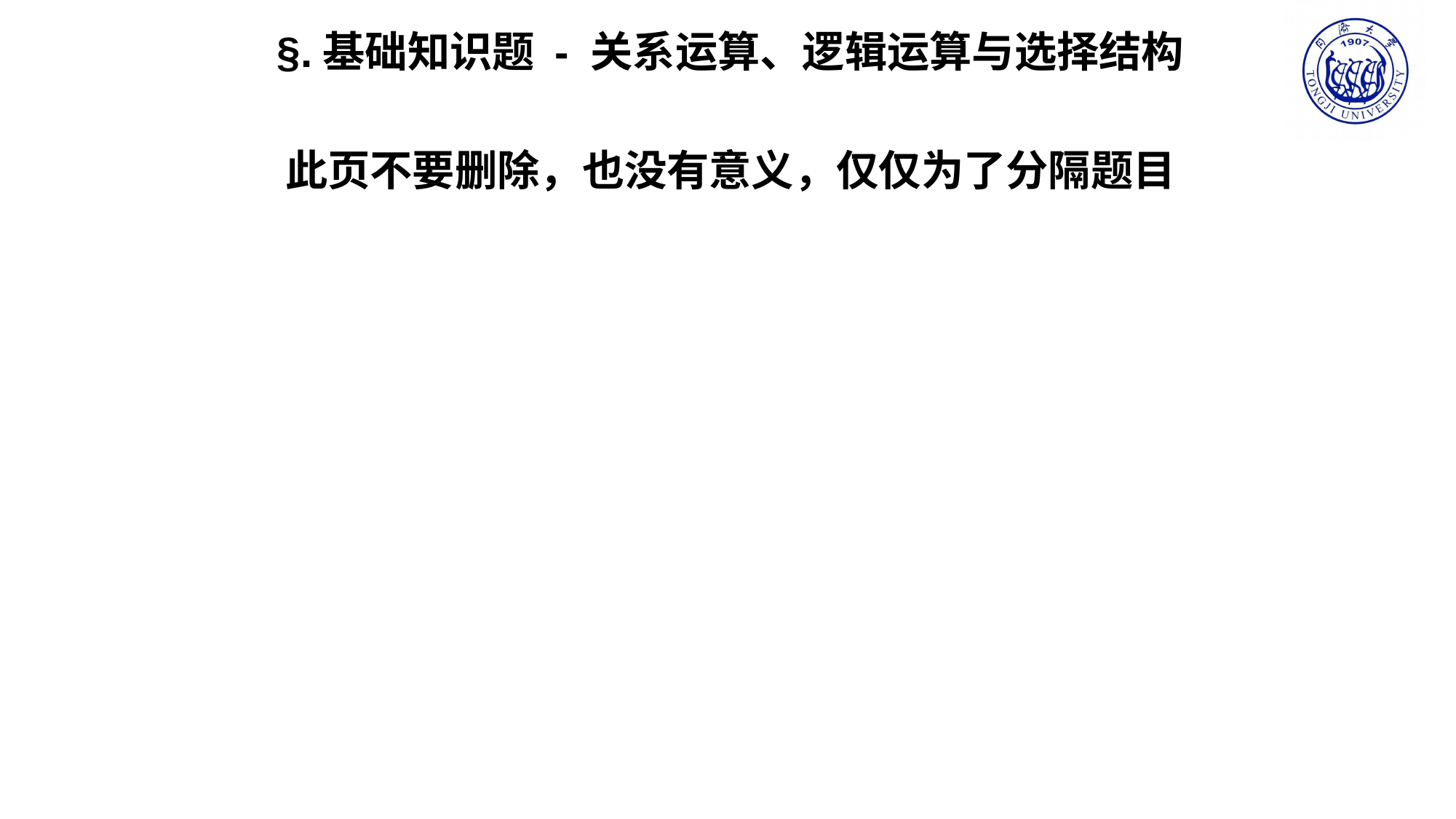

§.基础知识题 - 关系运算、逻辑运算与选择结构

此页不要删除，也没有意义，仅仅为了分隔题目